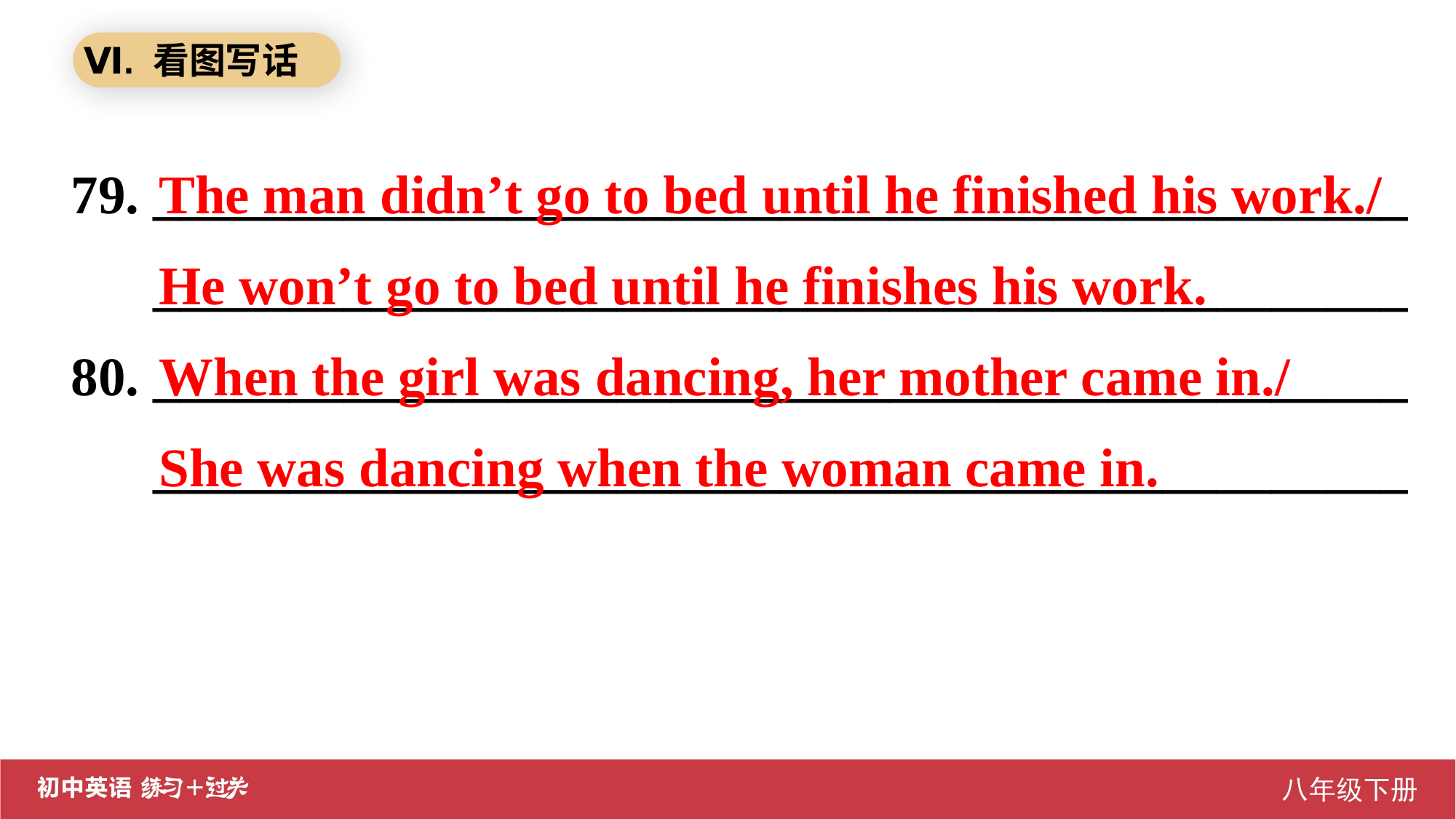

Ⅵ. 看图写话
79. ______________________________________________
      ______________________________________________
80. ______________________________________________
      ______________________________________________

The man didn’t go to bed until he finished his work./
He won’t go to bed until he finishes his work.
When the girl was dancing, her mother came in./
She was dancing when the woman came in.